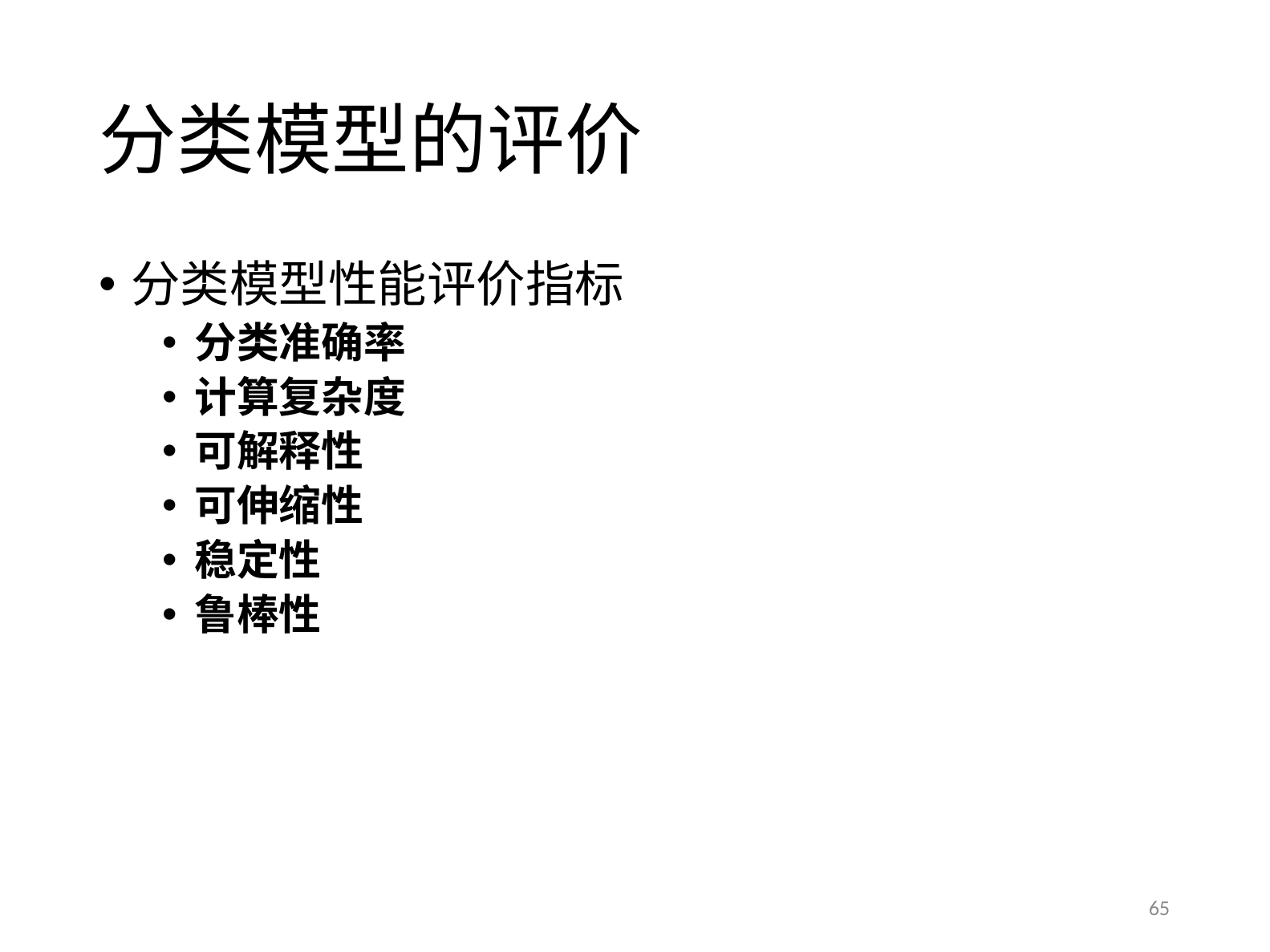

# 分类模型的评价
分类模型性能评价指标
分类准确率
计算复杂度
可解释性
可伸缩性
稳定性
鲁棒性
65